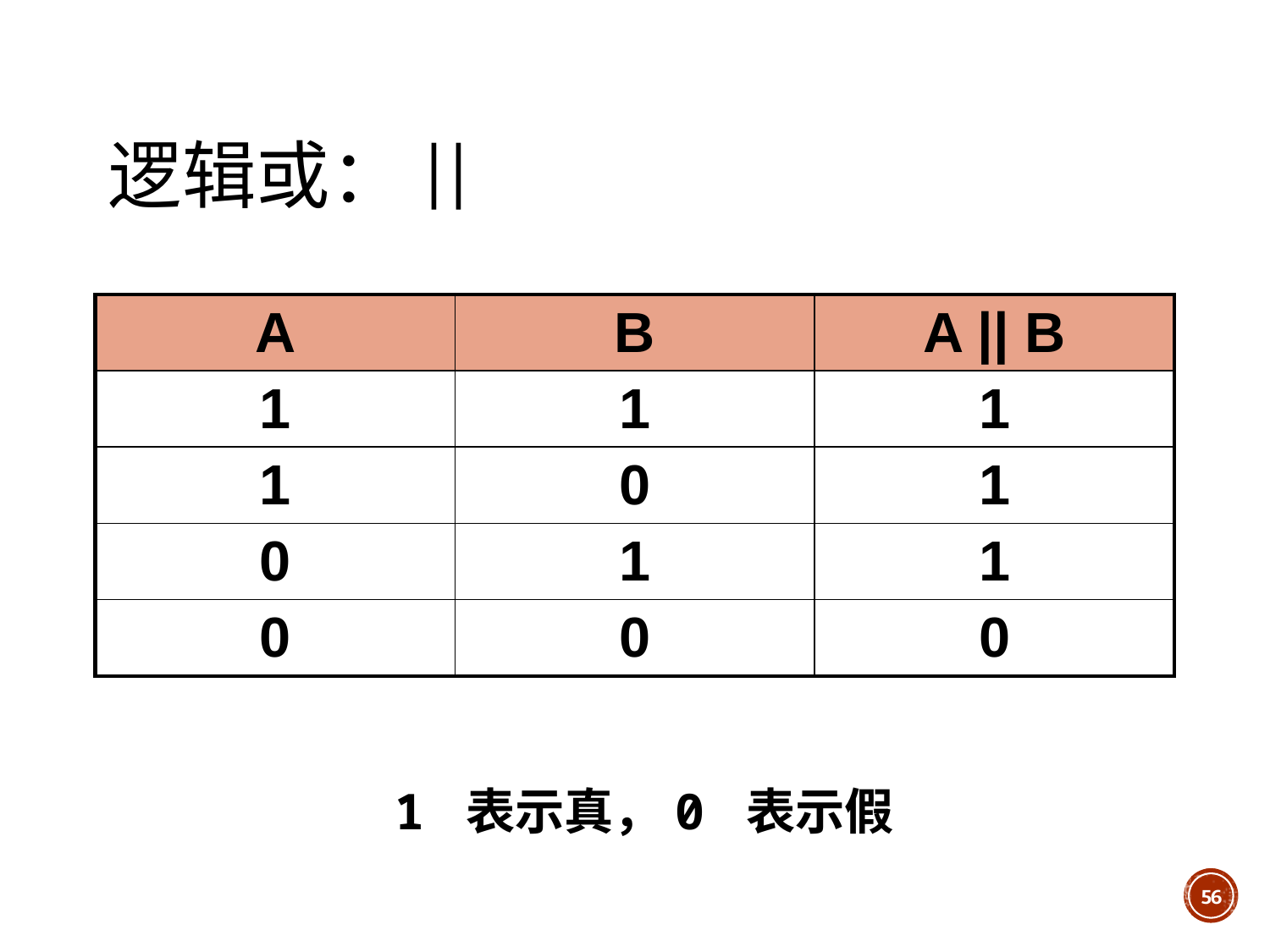

# 逻辑或：||
| A | B | A || B |
| --- | --- | --- |
| 1 | 1 | 1 |
| 1 | 0 | 1 |
| 0 | 1 | 1 |
| 0 | 0 | 0 |
	1 表示真，0 表示假
56